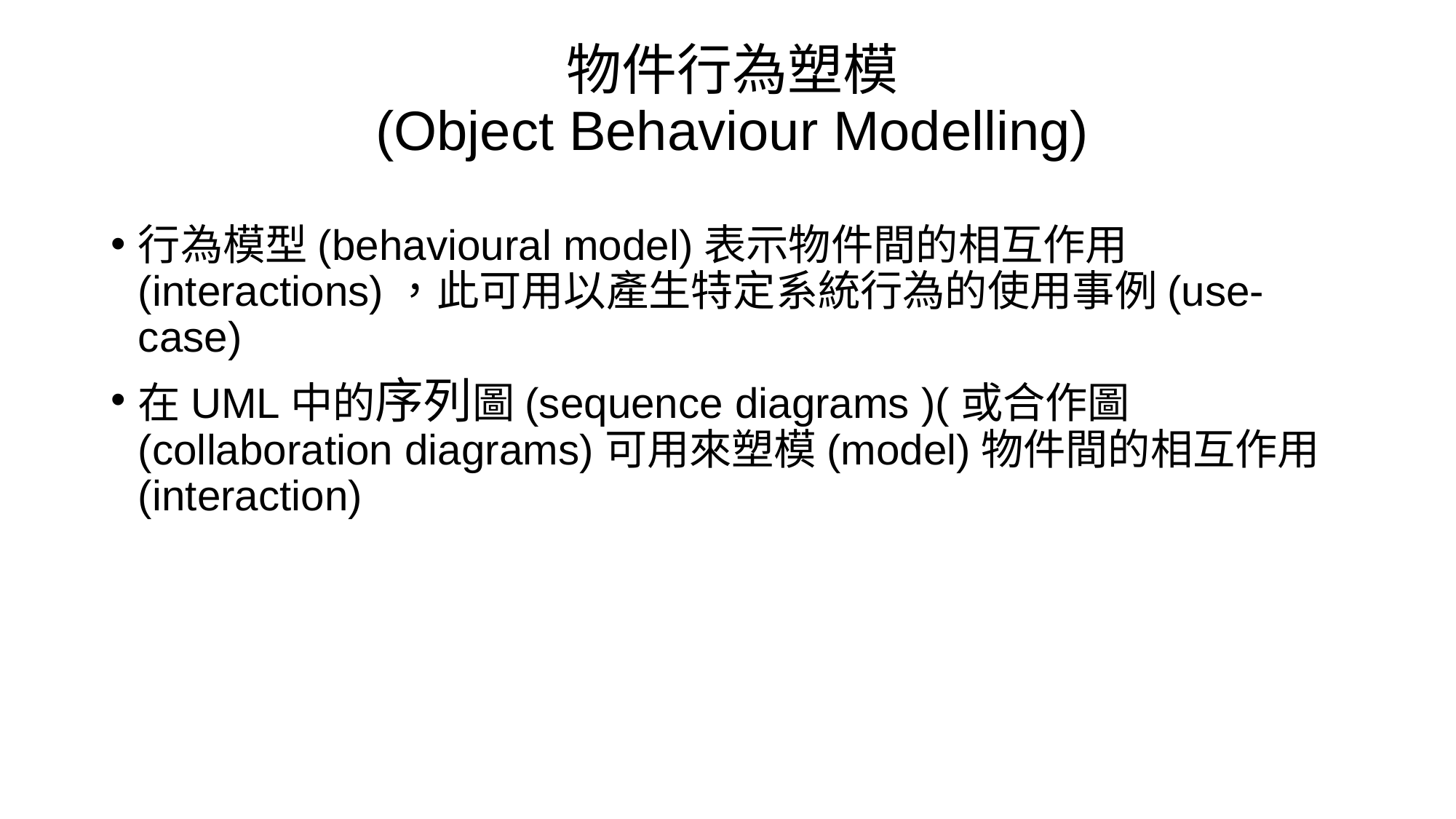

# 物件行為塑模 (Object Behaviour Modelling)
行為模型(behavioural model)表示物件間的相互作用(interactions)，此可用以產生特定系統行為的使用事例(use-case)
在UML中的序列圖(sequence diagrams )(或合作圖(collaboration diagrams)可用來塑模(model)物件間的相互作用(interaction)